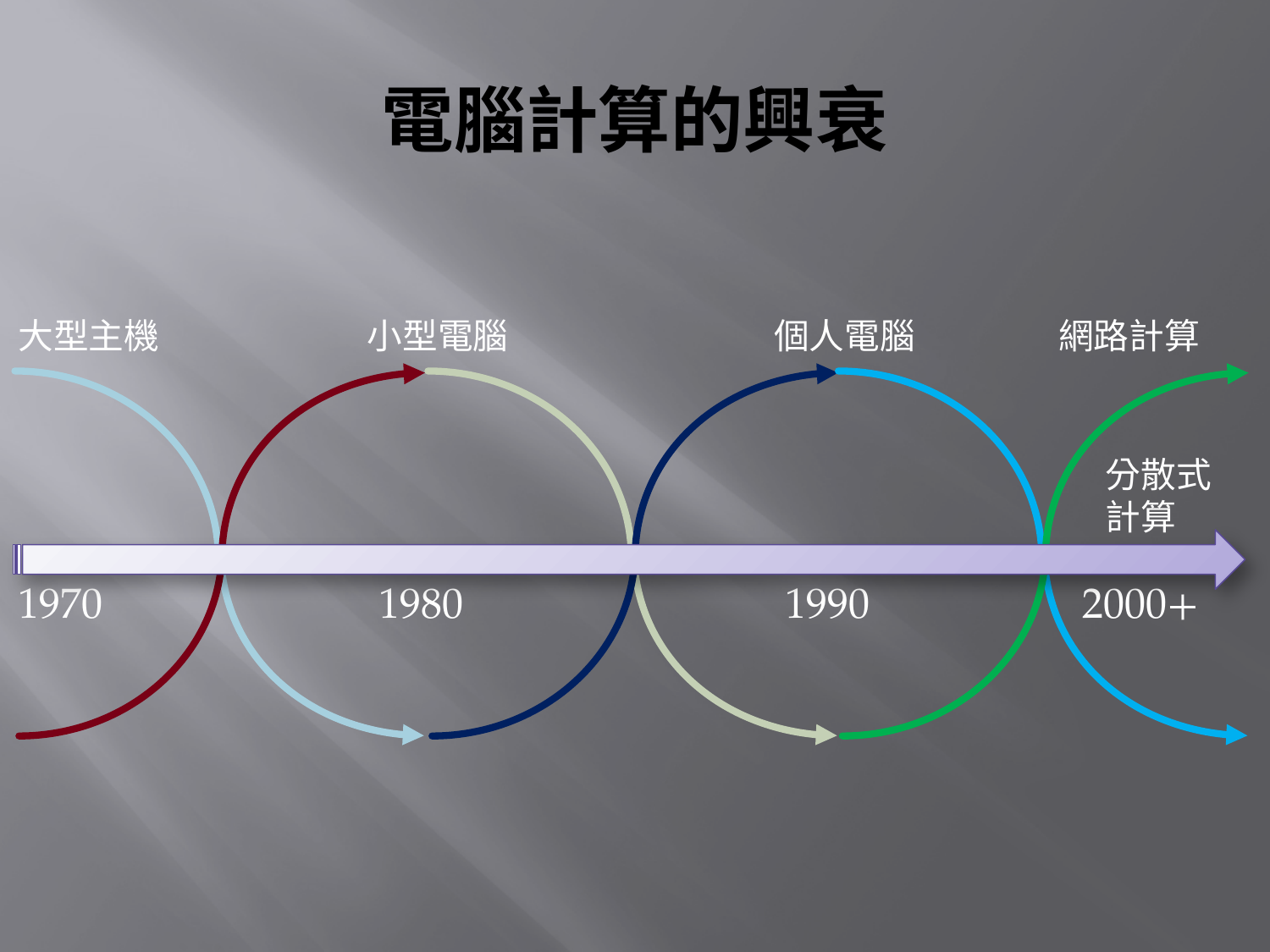

# 電腦計算的興衰
大型主機
小型電腦
個人電腦
網路計算

分散式
計算

1980
1990
2000+
1970